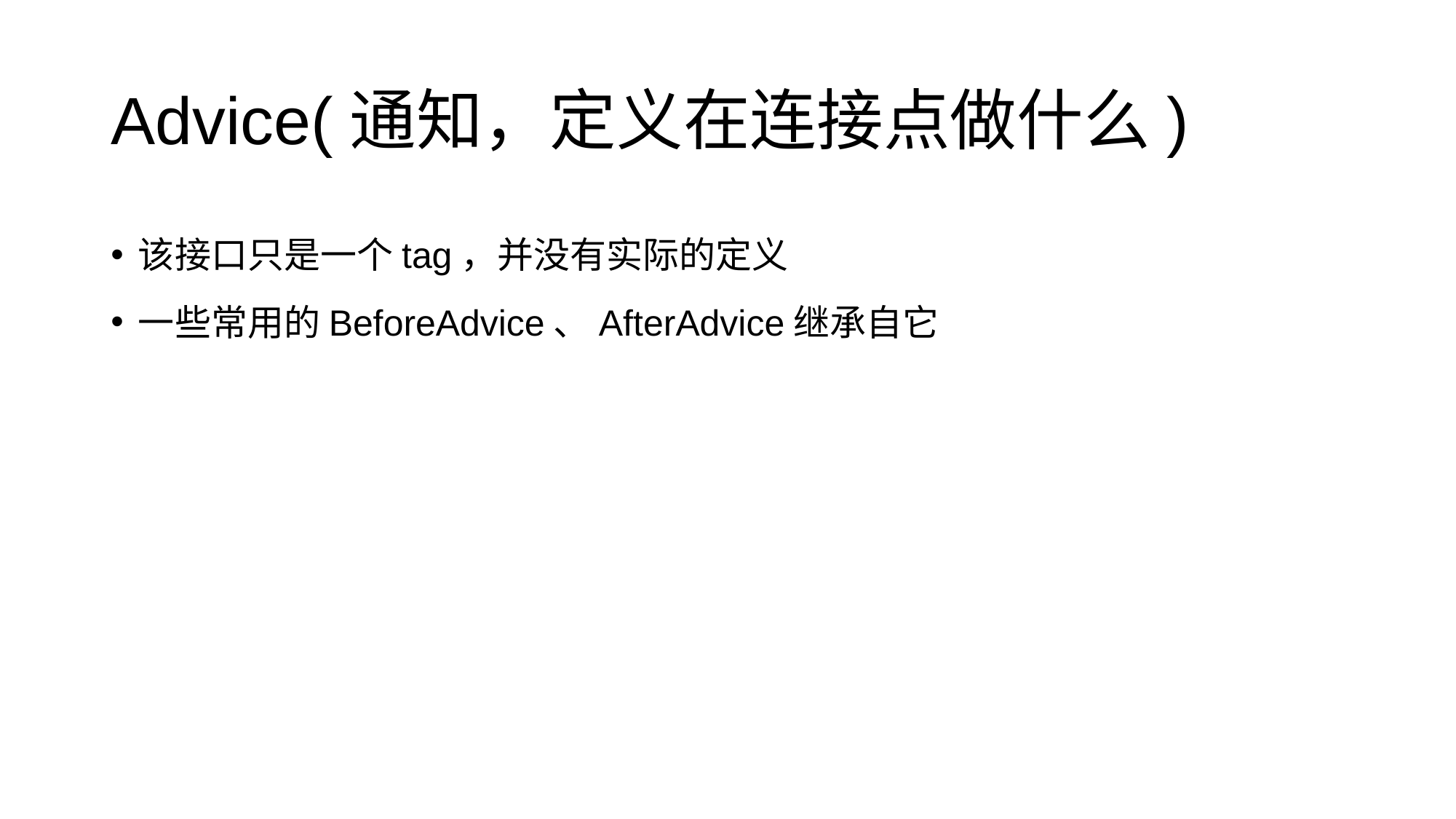

# Advice(通知，定义在连接点做什么)
该接口只是一个tag，并没有实际的定义
一些常用的BeforeAdvice、AfterAdvice继承自它